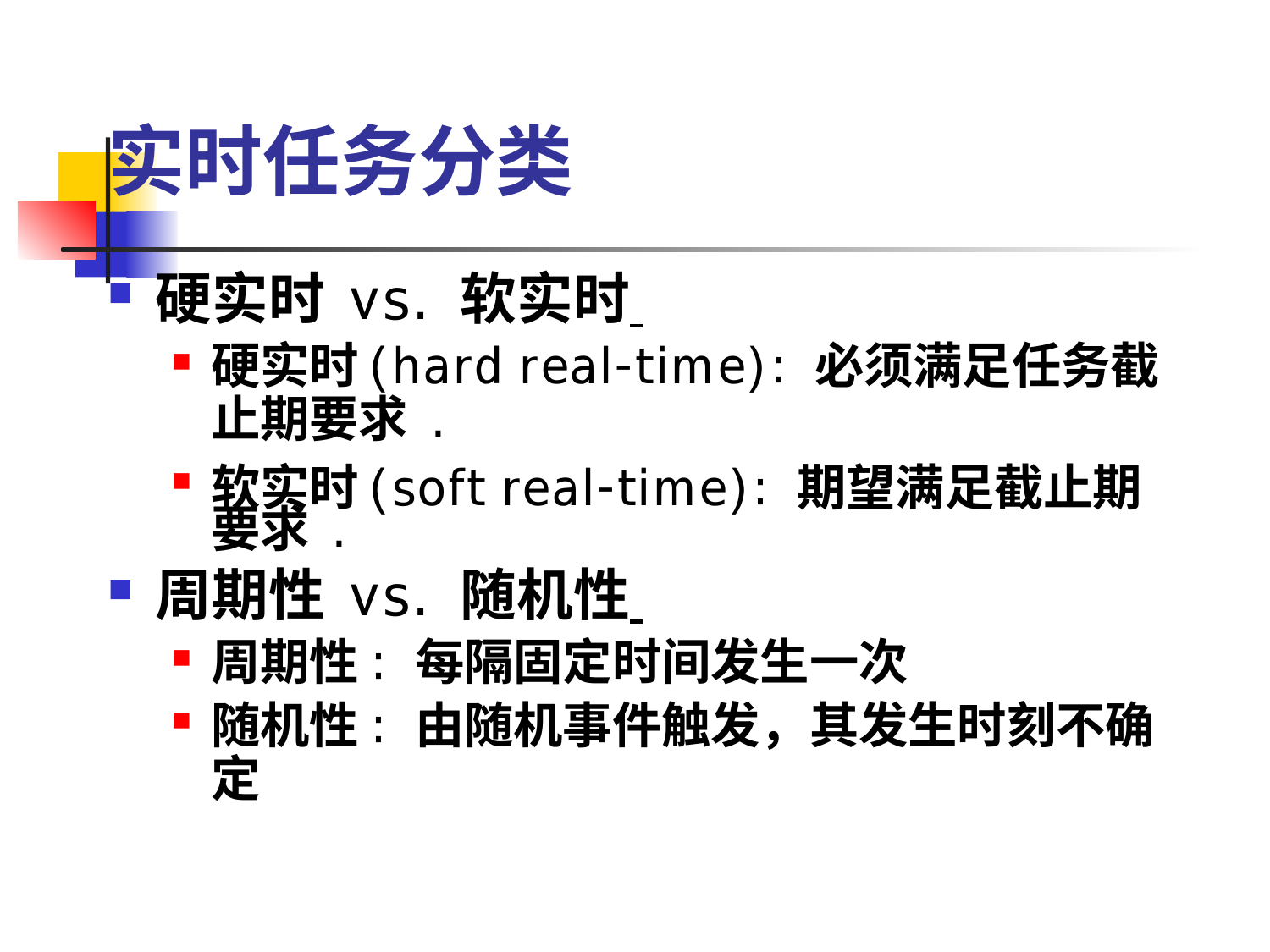

# 实时任务分类
硬实时 vs. 软实时
硬实时(hard real-time): 必须满足任务截止期要求 .
软实时(soft real-time): 期望满足截止期要求 .
周期性 vs. 随机性
周期性: 每隔固定时间发生一次
随机性: 由随机事件触发，其发生时刻不确定